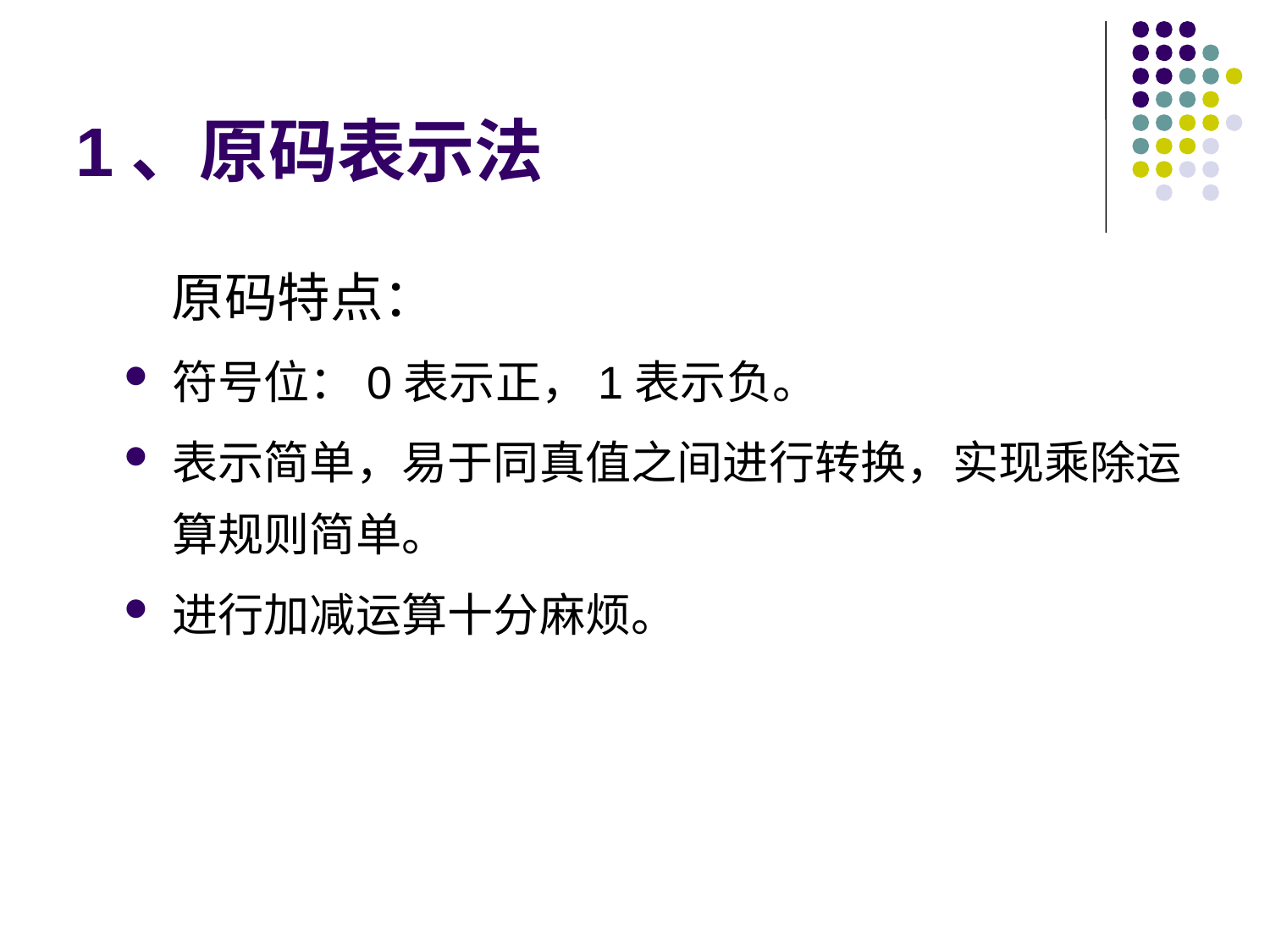

# 1、原码表示法
       原码特点：
符号位：0表示正，1表示负。
表示简单，易于同真值之间进行转换，实现乘除运算规则简单。
进行加减运算十分麻烦。

28